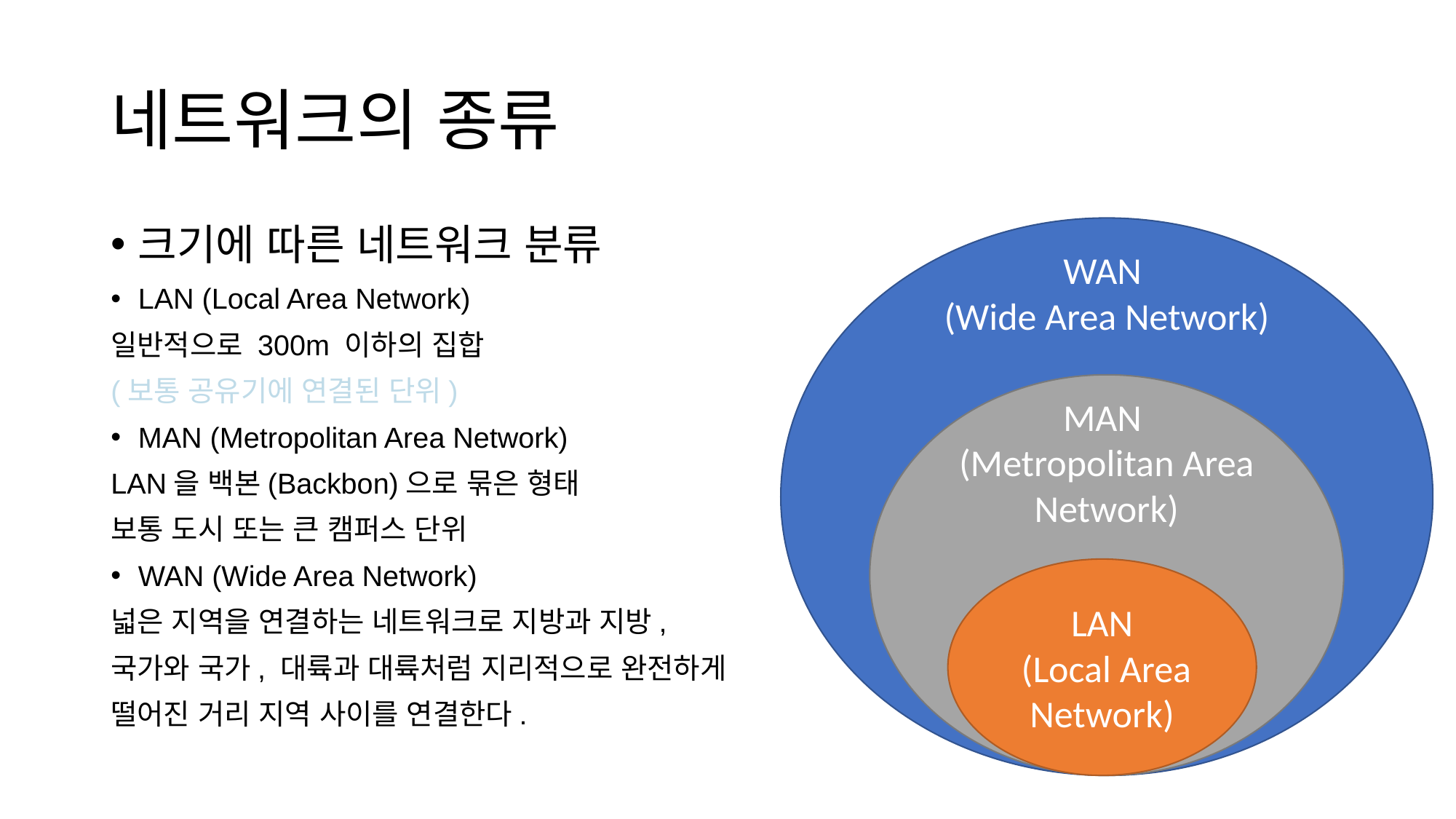

# 네트워크의 종류
크기에 따른 네트워크 분류
​LAN (Local Area Network)
일반적으로 300m 이하의 집합
(보통 공유기에 연결된 단위)
MAN (Metropolitan Area Network)​
LAN을 백본(Backbon)으로 묶은 형태
보통 도시 또는 큰 캠퍼스 단위
WAN (Wide Area Network)
넓은 지역을 연결하는 네트워크로 지방과 지방,
국가와 국가, 대륙과 대륙처럼 지리적으로 완전하게
떨어진 거리 지역 사이를 연결한다.

WAN
(Wide Area Network)

MAN
(Metropolitan Area Network)

LAN
 (Local Area Network)